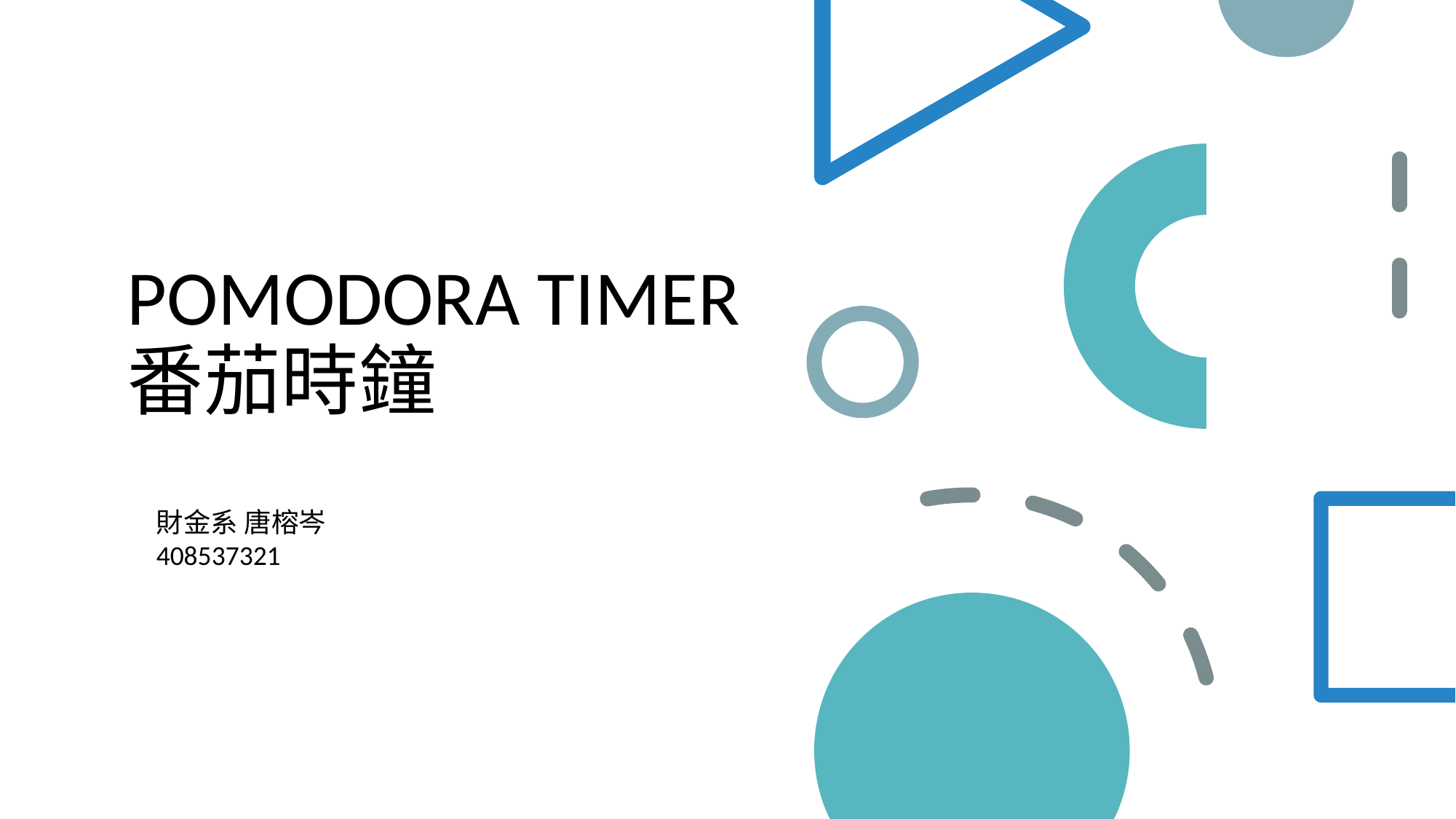

# POMODORA TIMER 番茄時鐘

財金系 唐榕岑 408537321